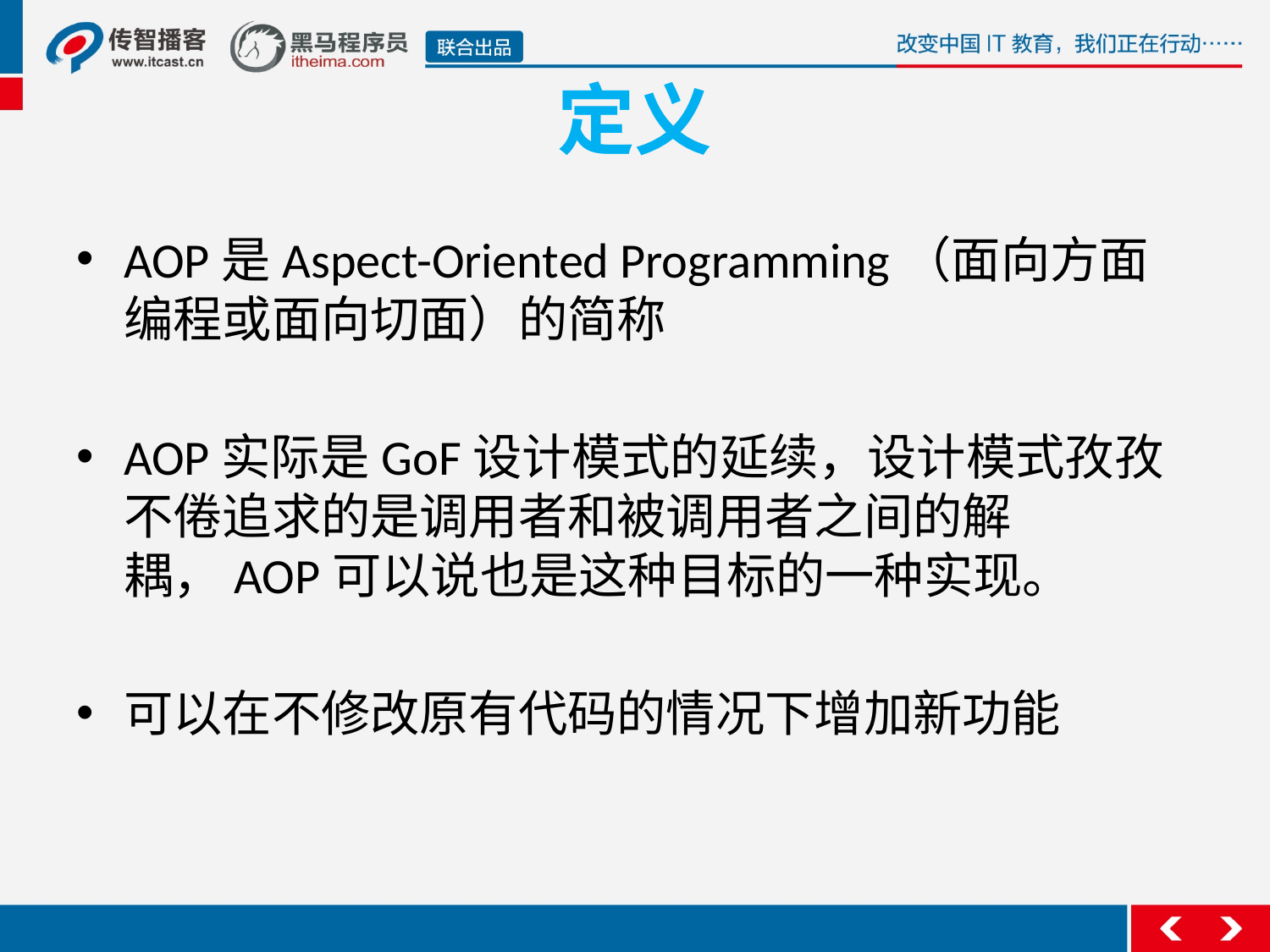

# 定义
AOP是Aspect-Oriented Programming（面向方面编程或面向切面）的简称

AOP实际是GoF设计模式的延续，设计模式孜孜不倦追求的是调用者和被调用者之间的解耦，AOP可以说也是这种目标的一种实现。

可以在不修改原有代码的情况下增加新功能